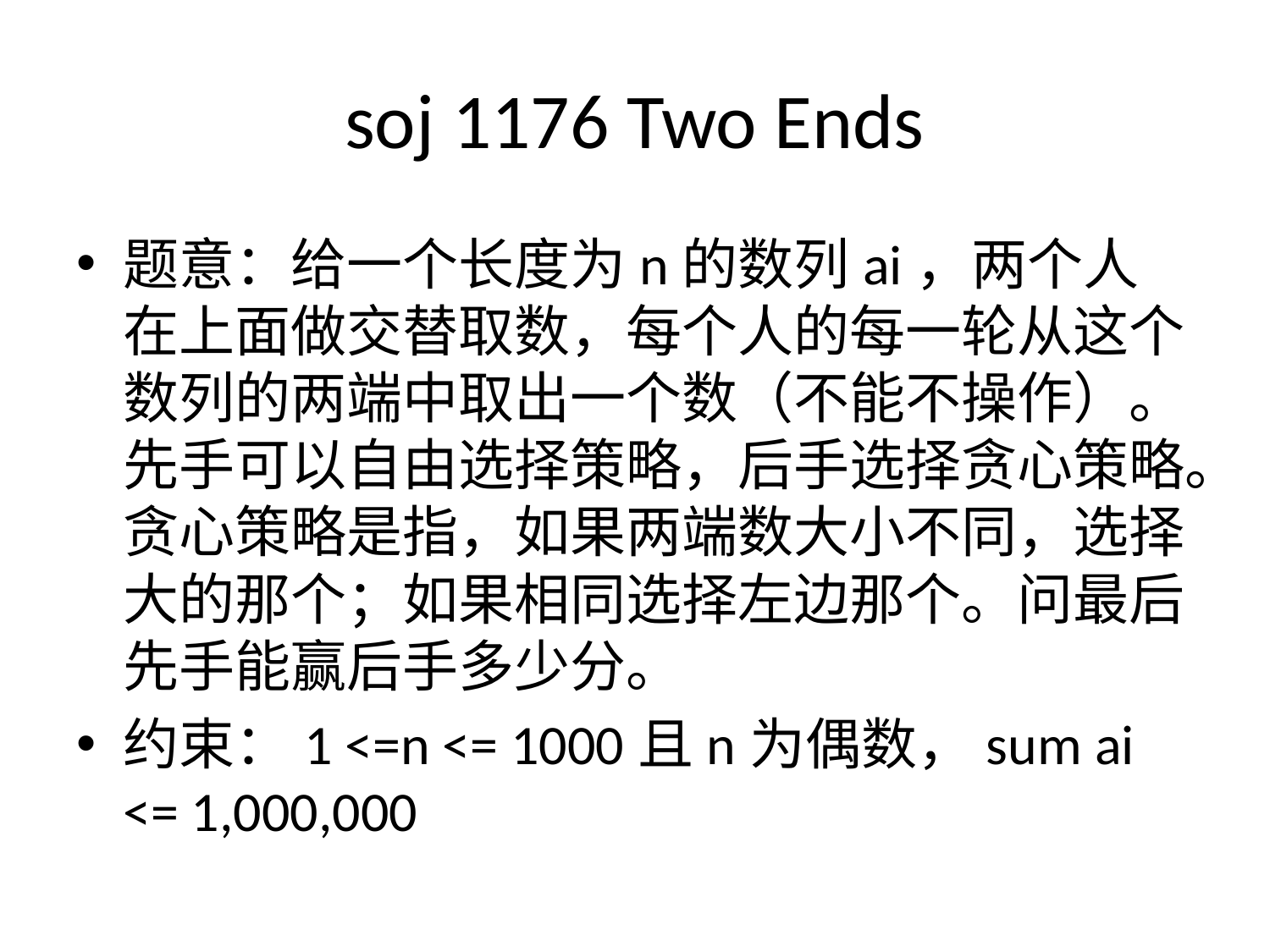

# soj 1176 Two Ends
题意：给一个长度为n的数列ai，两个人在上面做交替取数，每个人的每一轮从这个数列的两端中取出一个数（不能不操作）。先手可以自由选择策略，后手选择贪心策略。贪心策略是指，如果两端数大小不同，选择大的那个；如果相同选择左边那个。问最后先手能赢后手多少分。
约束：1 <=n <= 1000且n为偶数，sum ai <= 1,000,000